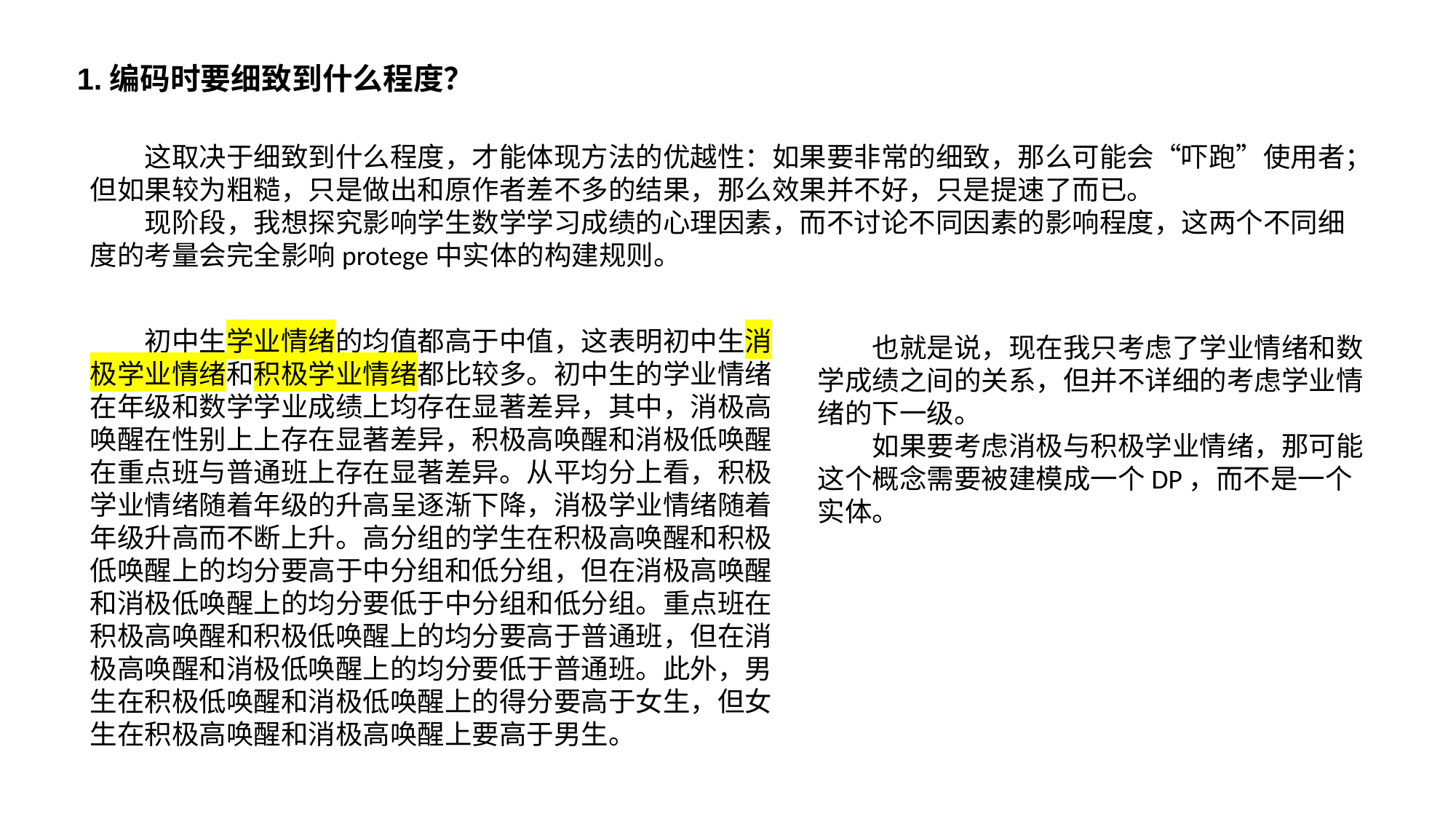

1.编码时要细致到什么程度？
这取决于细致到什么程度，才能体现方法的优越性：如果要非常的细致，那么可能会“吓跑”使用者；但如果较为粗糙，只是做出和原作者差不多的结果，那么效果并不好，只是提速了而已。
现阶段，我想探究影响学生数学学习成绩的心理因素，而不讨论不同因素的影响程度，这两个不同细度的考量会完全影响protege中实体的构建规则。
初中生学业情绪的均值都高于中值，这表明初中生消极学业情绪和积极学业情绪都比较多。初中生的学业情绪在年级和数学学业成绩上均存在显著差异，其中，消极高唤醒在性别上上存在显著差异，积极高唤醒和消极低唤醒在重点班与普通班上存在显著差异。从平均分上看，积极学业情绪随着年级的升高呈逐渐下降，消极学业情绪随着年级升高而不断上升。高分组的学生在积极高唤醒和积极低唤醒上的均分要高于中分组和低分组，但在消极高唤醒和消极低唤醒上的均分要低于中分组和低分组。重点班在积极高唤醒和积极低唤醒上的均分要高于普通班，但在消极高唤醒和消极低唤醒上的均分要低于普通班。此外，男生在积极低唤醒和消极低唤醒上的得分要高于女生，但女生在积极高唤醒和消极高唤醒上要高于男生。
也就是说，现在我只考虑了学业情绪和数学成绩之间的关系，但并不详细的考虑学业情绪的下一级。
如果要考虑消极与积极学业情绪，那可能这个概念需要被建模成一个DP，而不是一个实体。